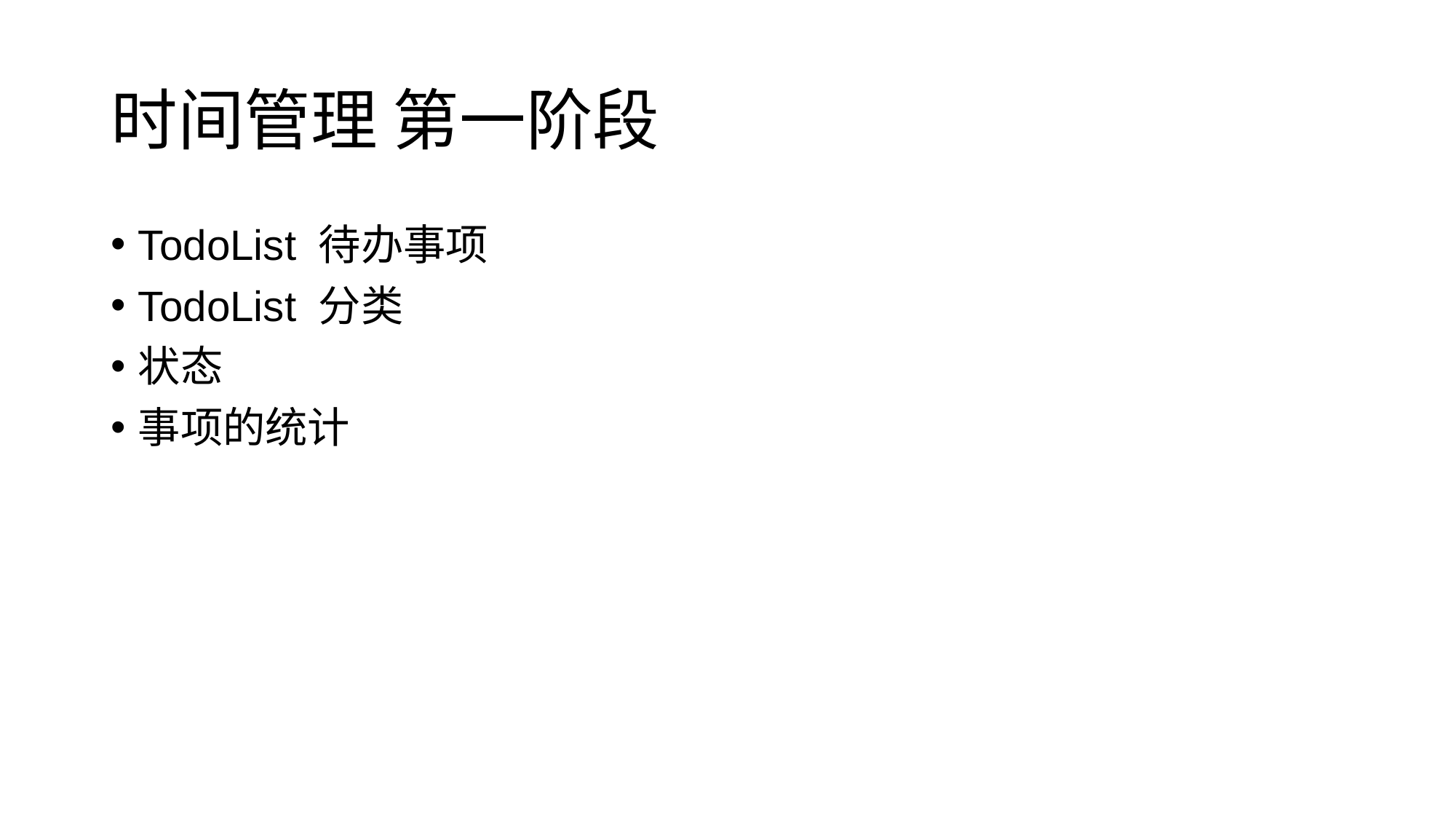

# 时间管理 第一阶段
TodoList 待办事项
TodoList 分类
状态
事项的统计